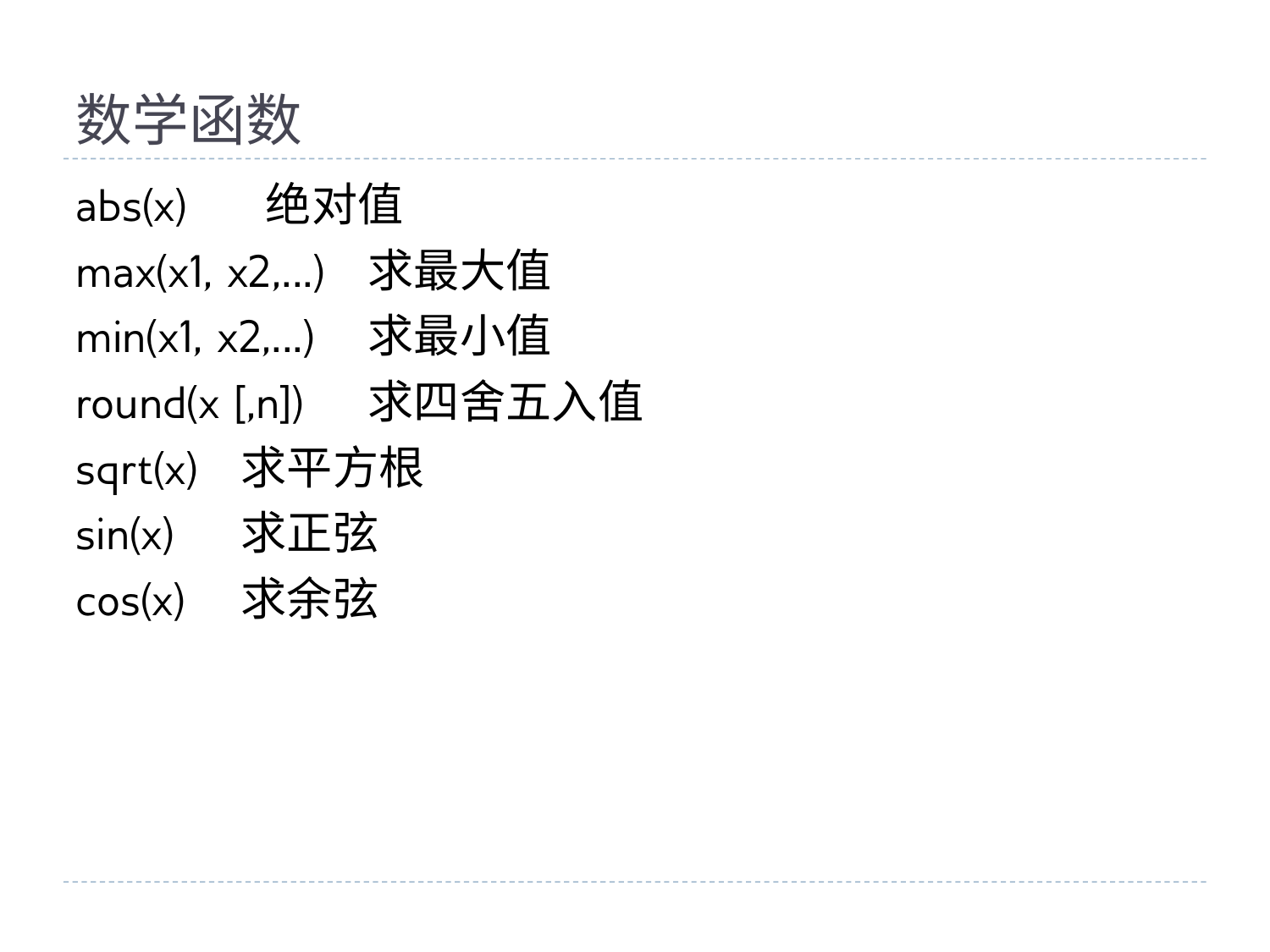

# 数学函数
abs(x)	 绝对值
max(x1, x2,...)	求最大值
min(x1, x2,...)	求最小值
round(x [,n])	求四舍五入值
sqrt(x)	求平方根
sin(x)	求正弦
cos(x)	求余弦